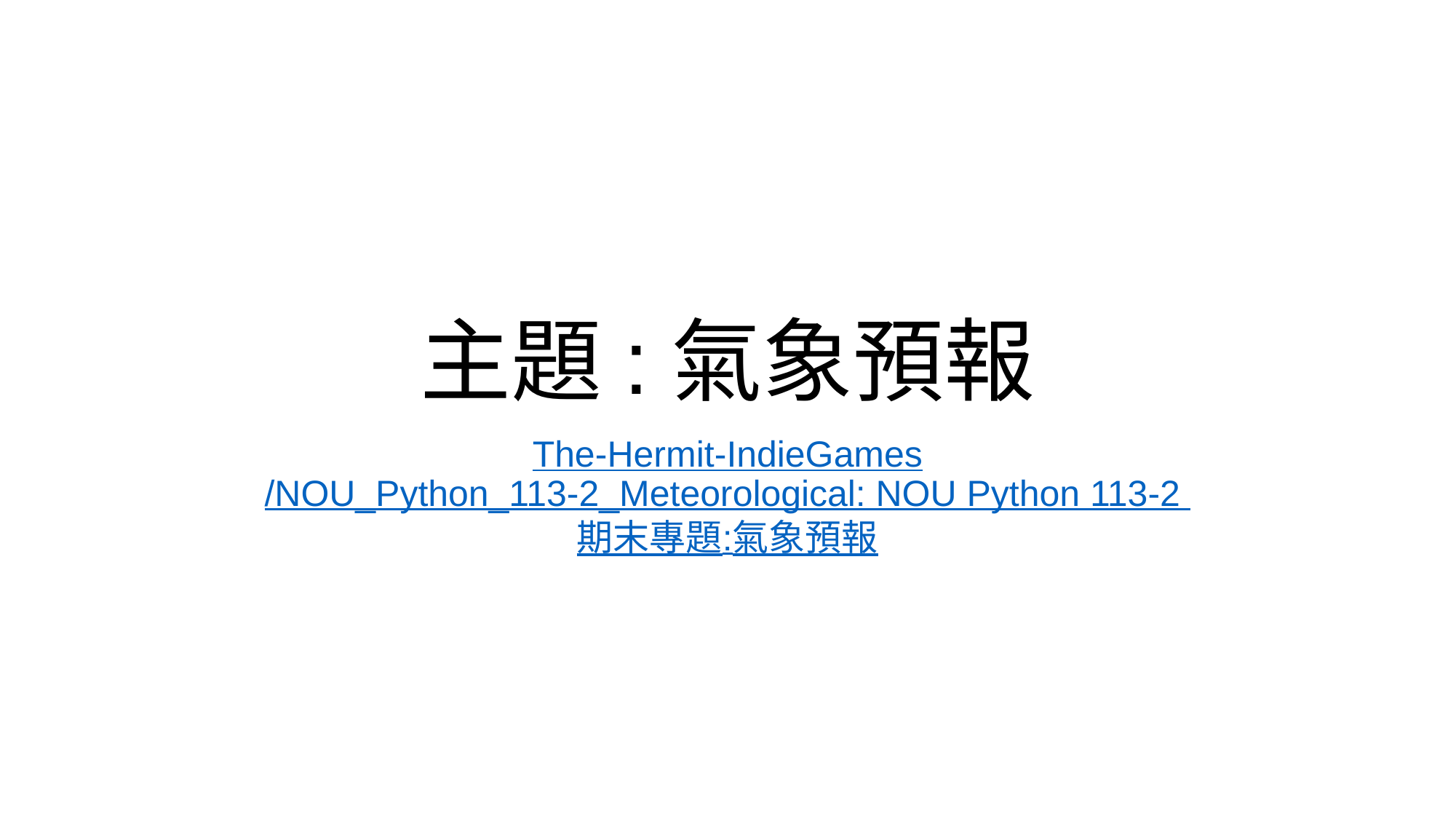

# 主題:氣象預報
The-Hermit-IndieGames/NOU_Python_113-2_Meteorological: NOU Python 113-2 期末專題:氣象預報